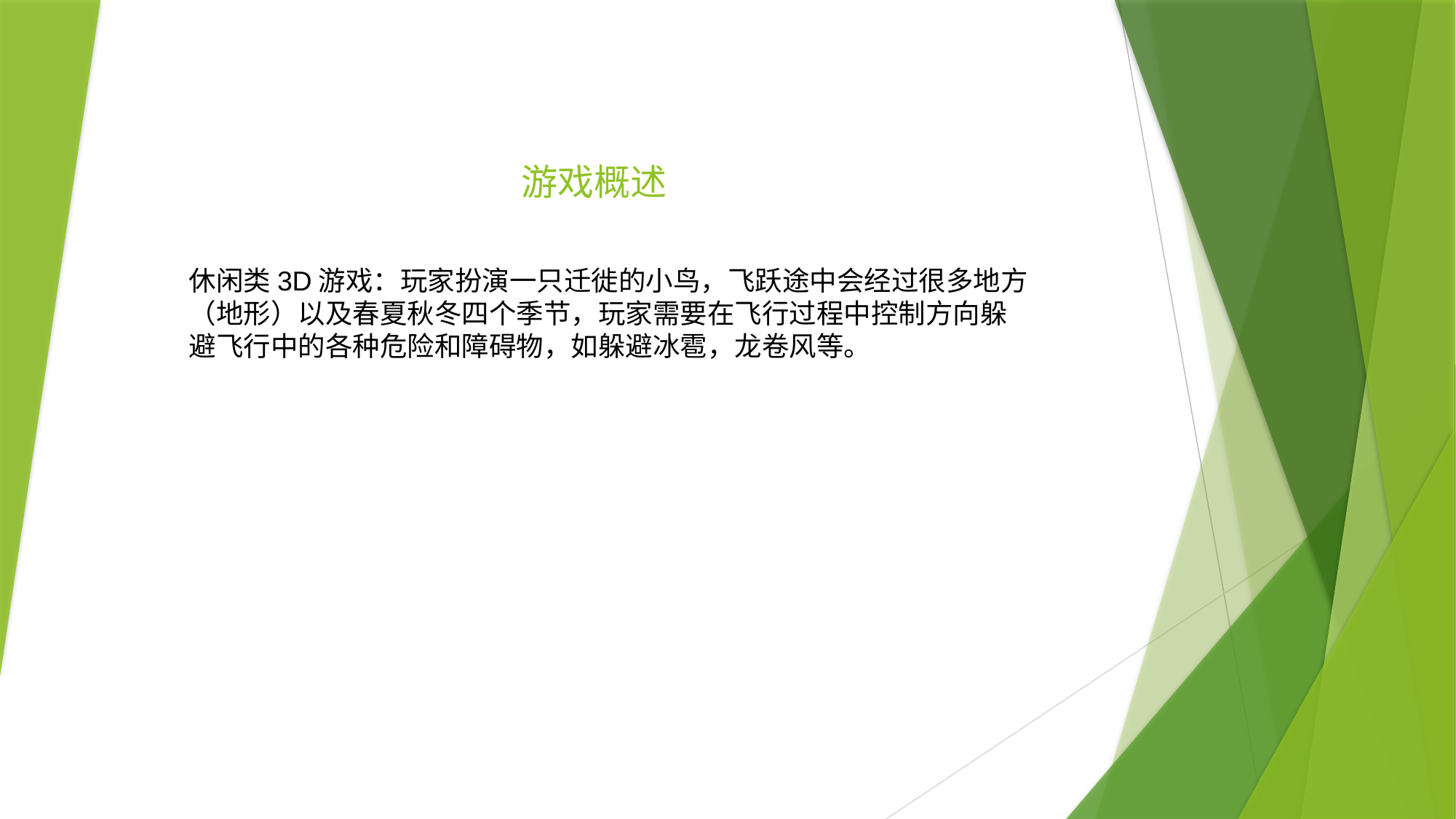

# 游戏概述
休闲类3D游戏：玩家扮演一只迁徙的小鸟，飞跃途中会经过很多地方（地形）以及春夏秋冬四个季节，玩家需要在飞行过程中控制方向躲避飞行中的各种危险和障碍物，如躲避冰雹，龙卷风等。